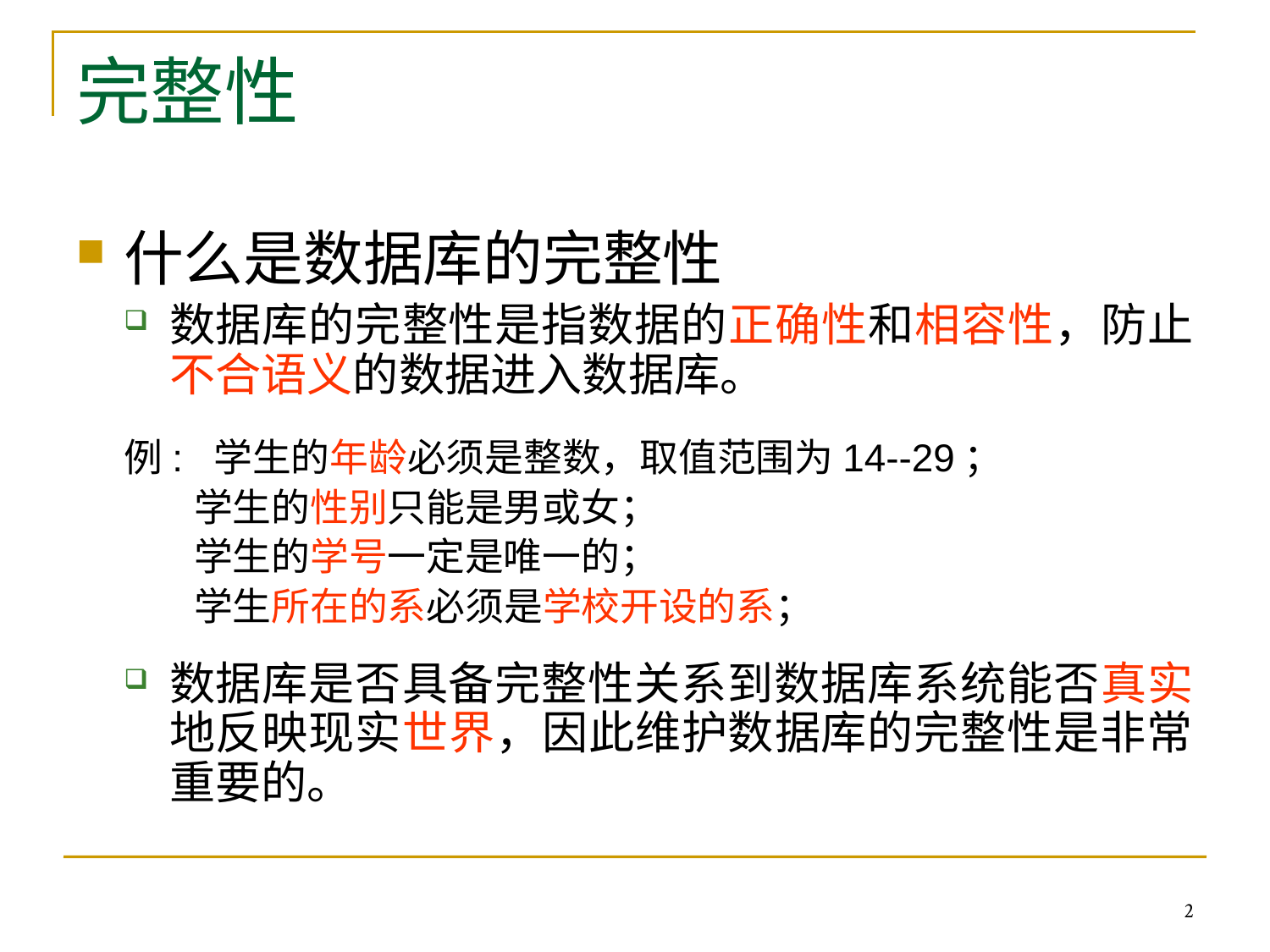

# 完整性
什么是数据库的完整性
数据库的完整性是指数据的正确性和相容性，防止不合语义的数据进入数据库。

例:  学生的年龄必须是整数，取值范围为14--29；
       学生的性别只能是男或女；
       学生的学号一定是唯一的；
       学生所在的系必须是学校开设的系；

数据库是否具备完整性关系到数据库系统能否真实地反映现实世界，因此维护数据库的完整性是非常重要的。
2